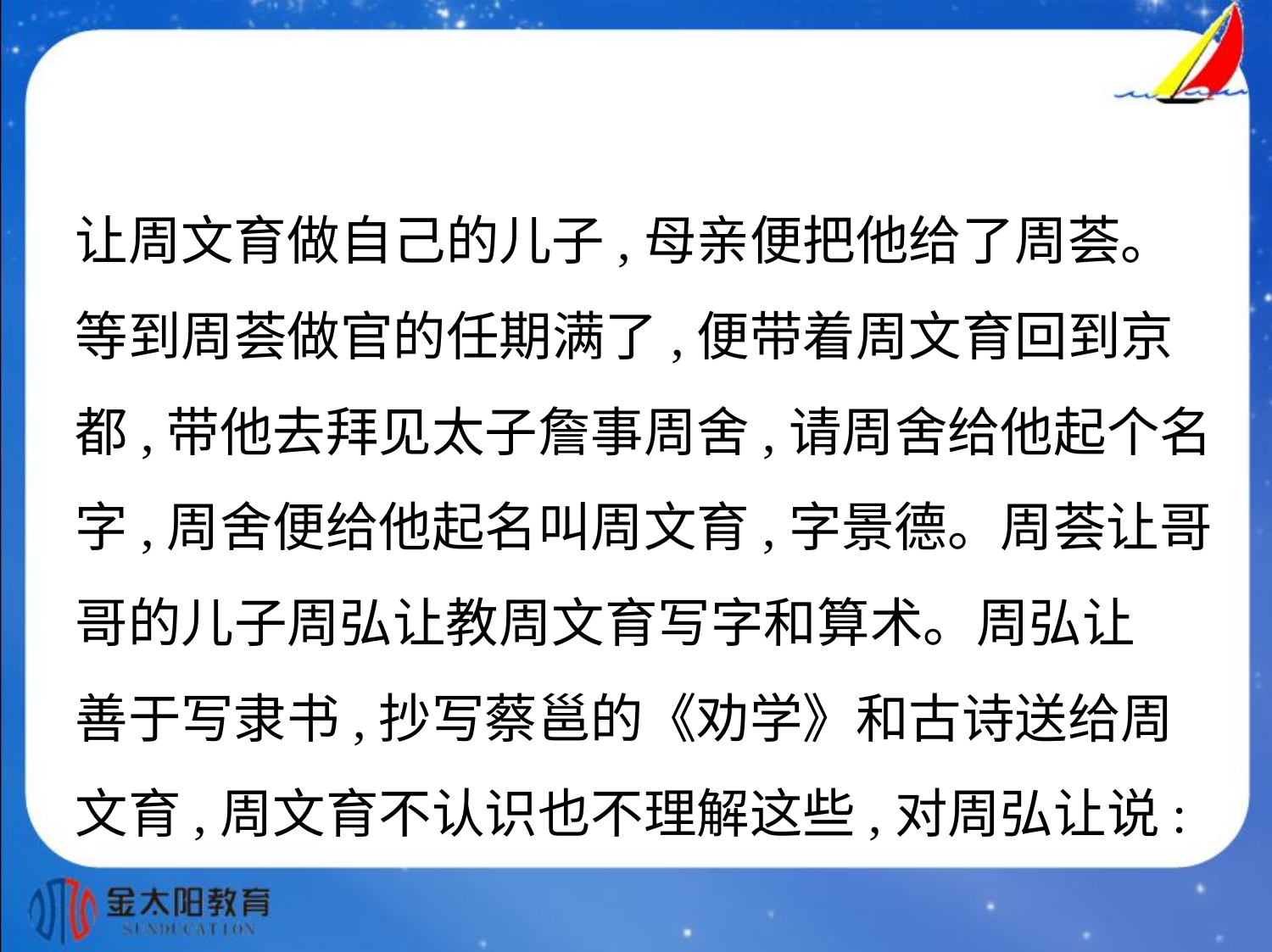

让周文育做自己的儿子,母亲便把他给了周荟。
等到周荟做官的任期满了,便带着周文育回到京
都,带他去拜见太子詹事周舍,请周舍给他起个名
字,周舍便给他起名叫周文育,字景德。周荟让哥
哥的儿子周弘让教周文育写字和算术。周弘让
善于写隶书,抄写蔡邕的《劝学》和古诗送给周
文育,周文育不认识也不理解这些,对周弘让说: